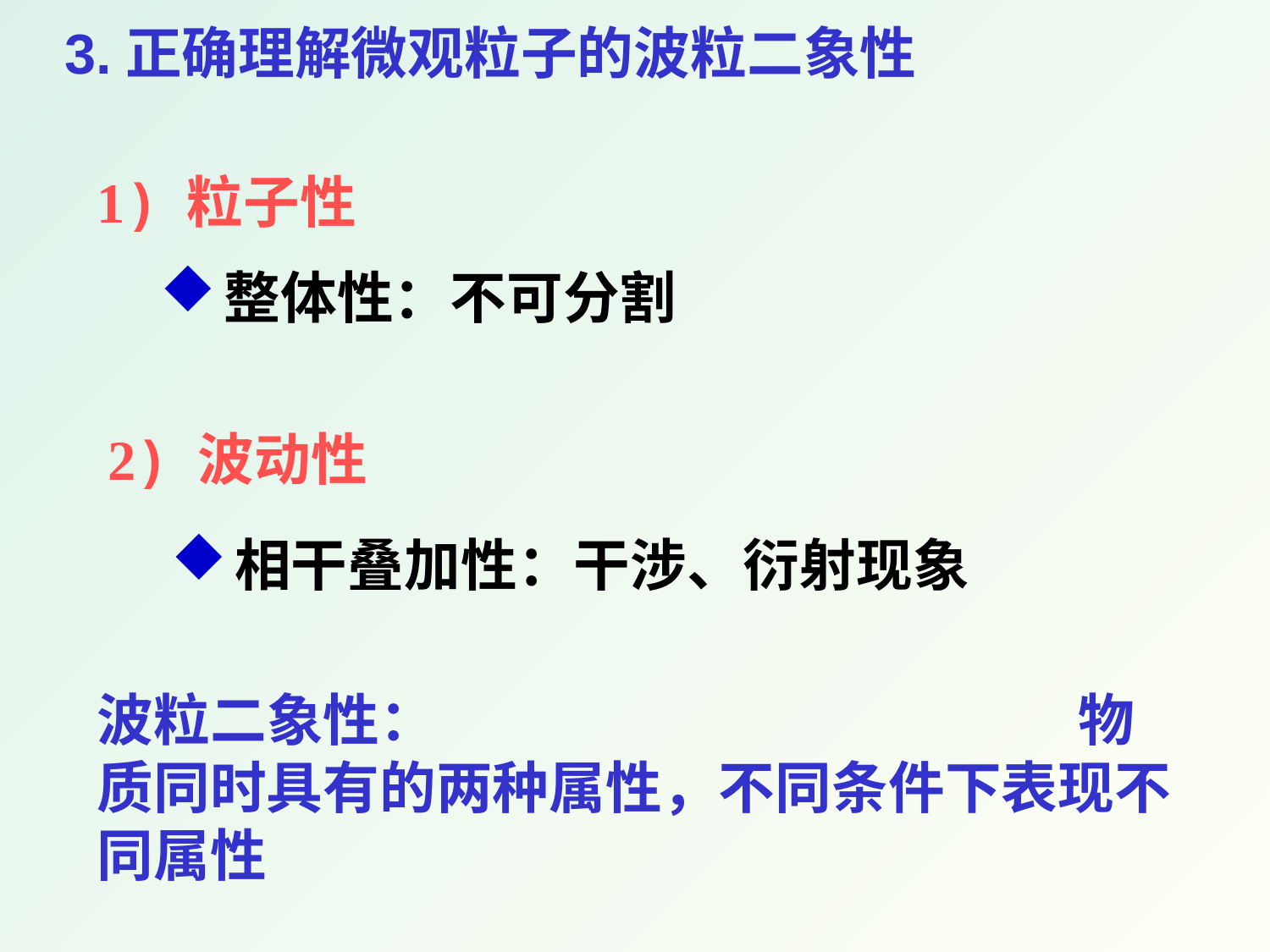

3.正确理解微观粒子的波粒二象性
1) 粒子性
整体性：不可分割
2) 波动性
相干叠加性：干涉、衍射现象
波粒二象性：                                                  物质同时具有的两种属性，不同条件下表现不同属性